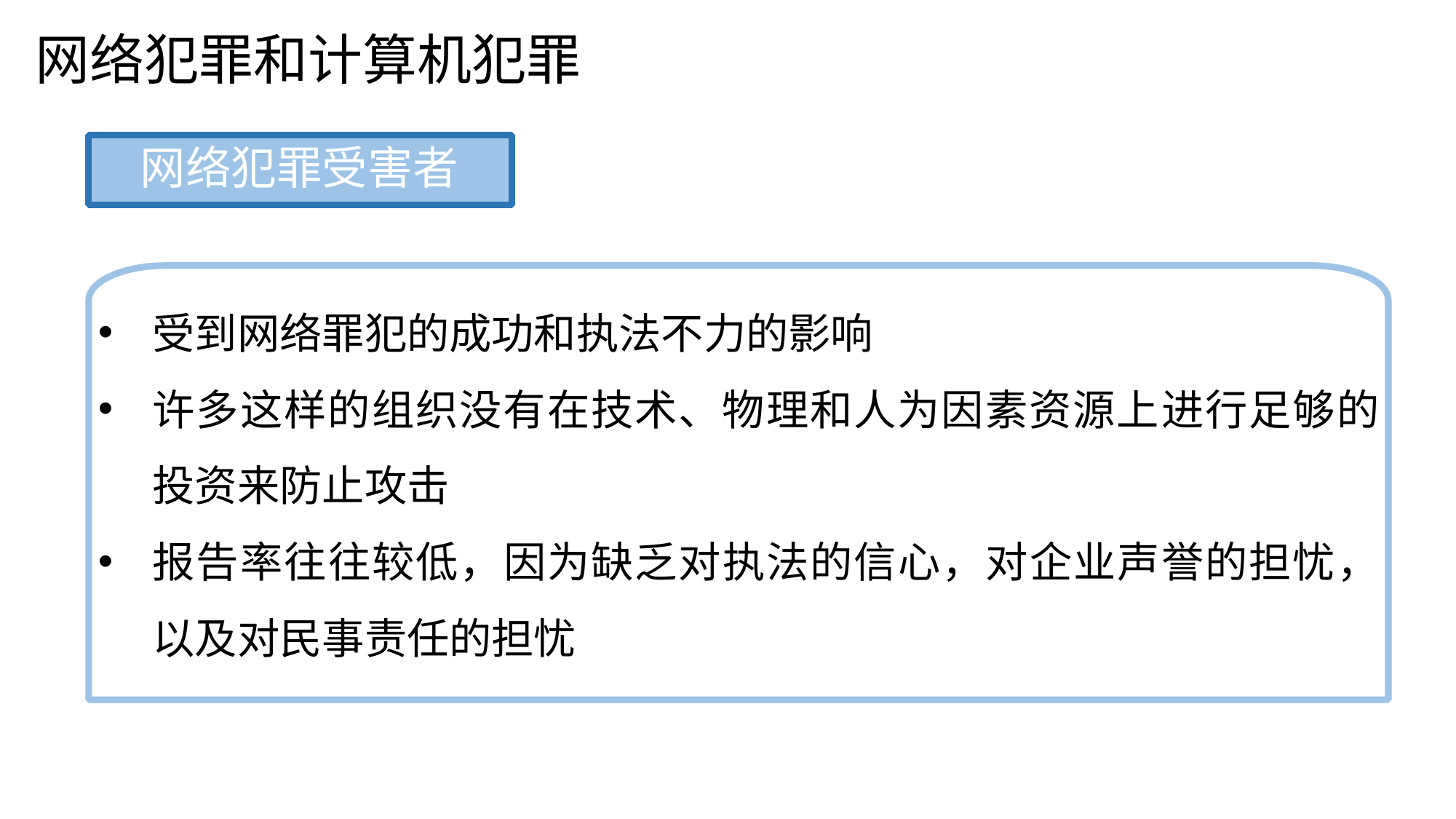

网络犯罪和计算机犯罪

网络犯罪受害者
受到网络罪犯的成功和执法不力的影响
许多这样的组织没有在技术、物理和人为因素资源上进行足够的投资来防止攻击
报告率往往较低，因为缺乏对执法的信心，对企业声誉的担忧，以及对民事责任的担忧